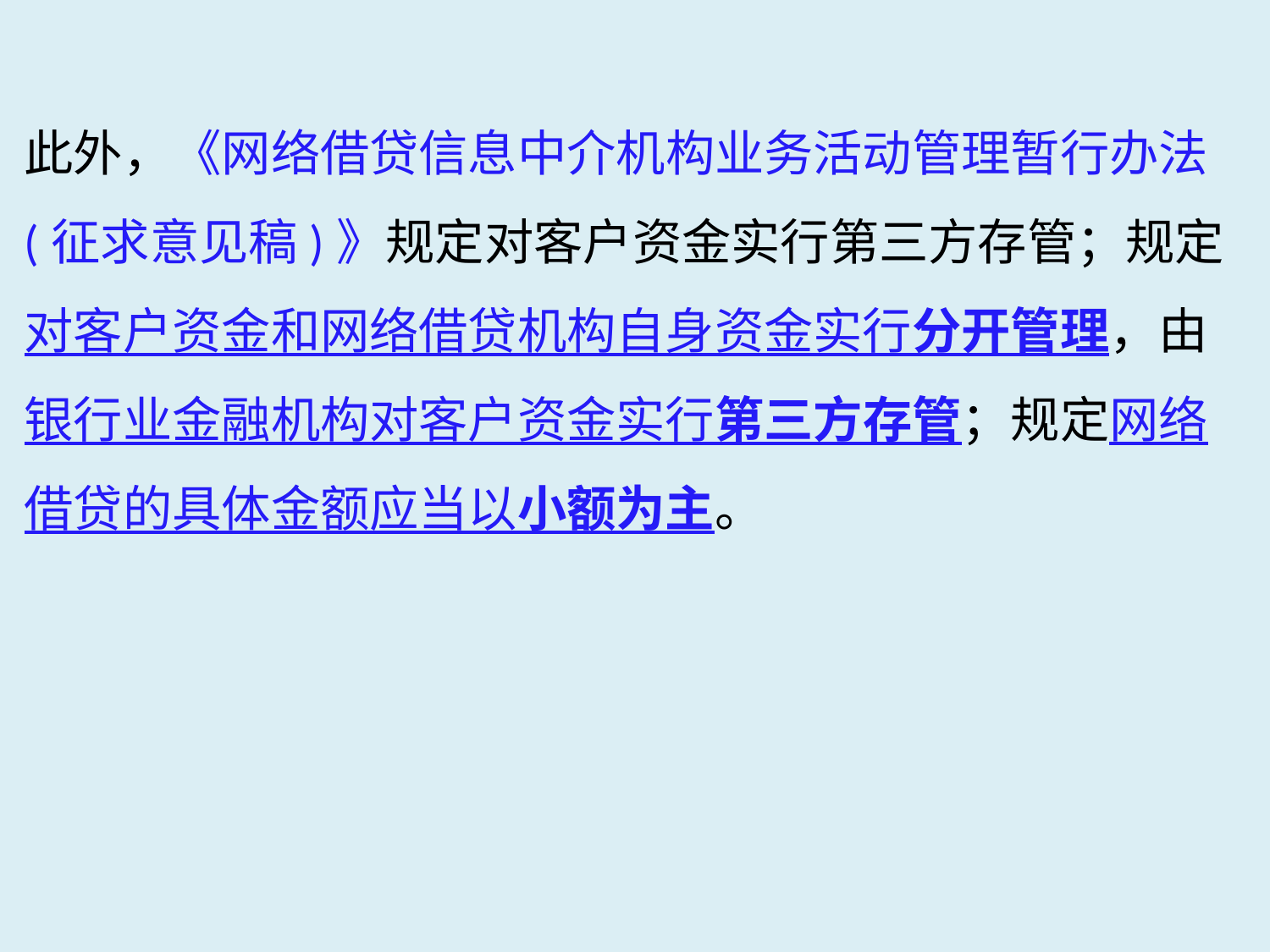

此外，《网络借贷信息中介机构业务活动管理暂行办法(征求意见稿)》规定对客户资金实行第三方存管；规定对客户资金和网络借贷机构自身资金实行分开管理，由银行业金融机构对客户资金实行第三方存管；规定网络借贷的具体金额应当以小额为主。

43